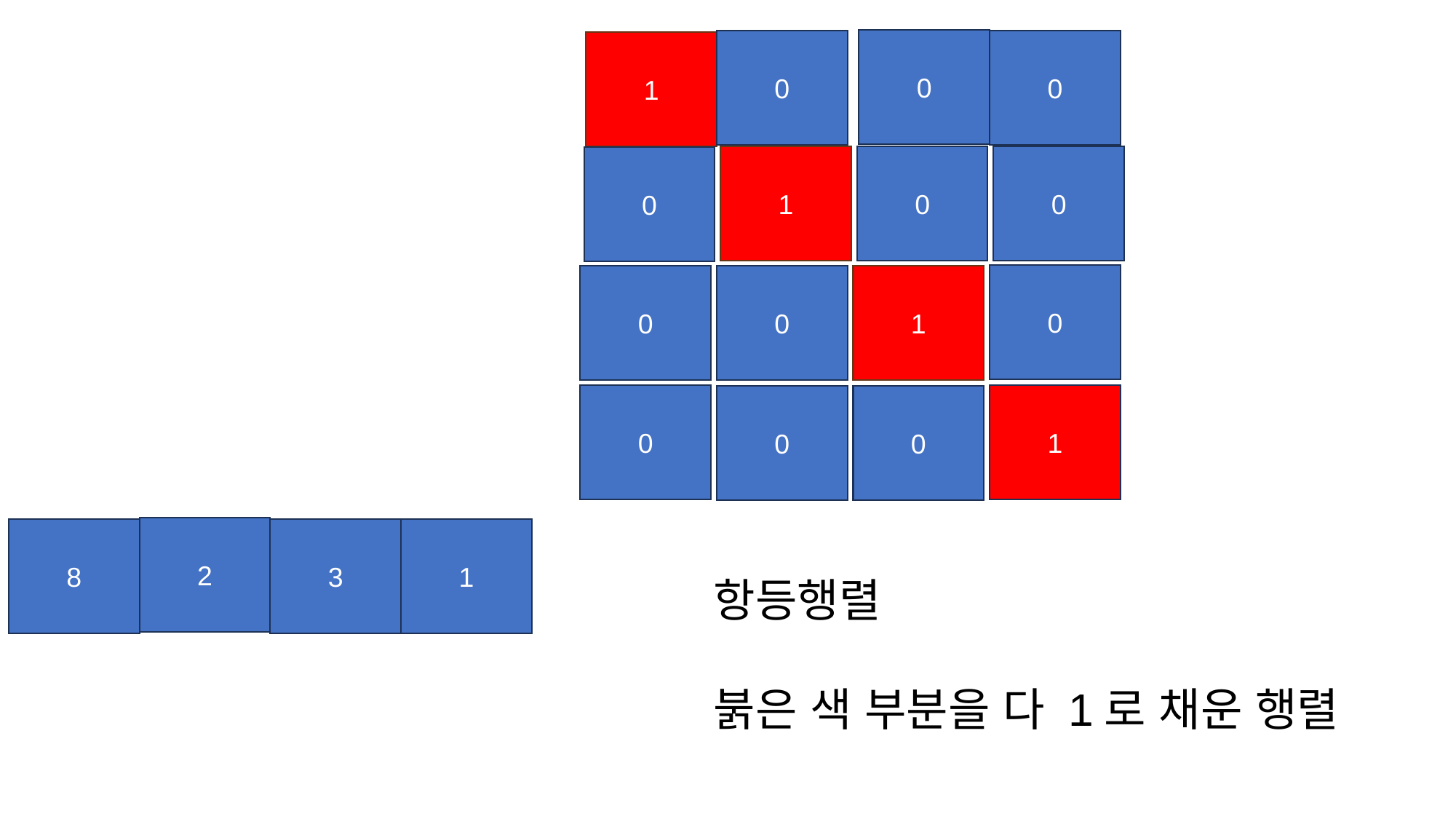

0
0
0
1
0
1
0
0
0
0
1
0
0
1
0
0
2
8
3
1
항등행렬

붉은 색 부분을 다 1로 채운 행렬